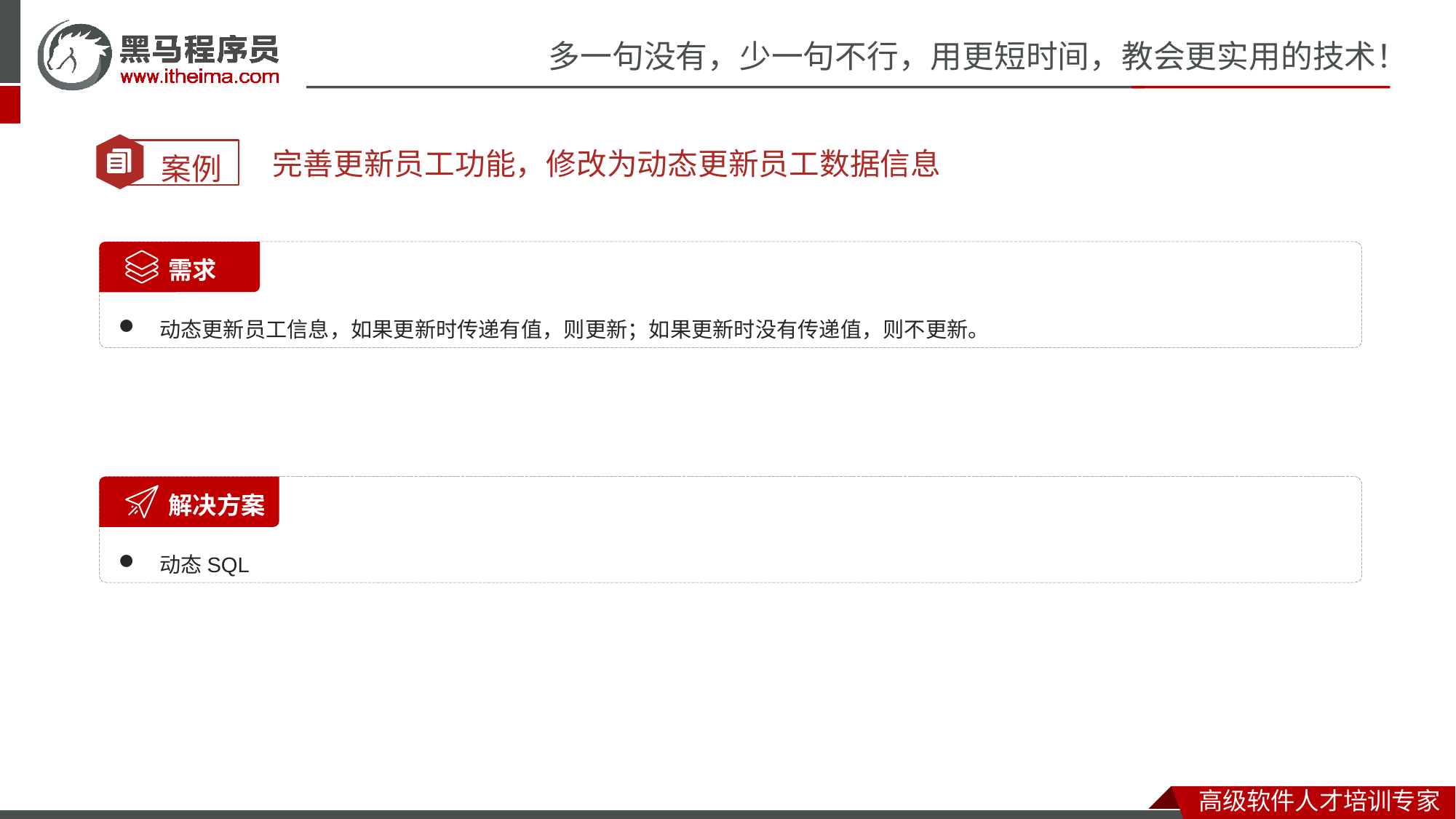

完善更新员工功能，修改为动态更新员工数据信息
         需求
动态更新员工信息，如果更新时传递有值，则更新；如果更新时没有传递值，则不更新。

         解决方案
动态SQL